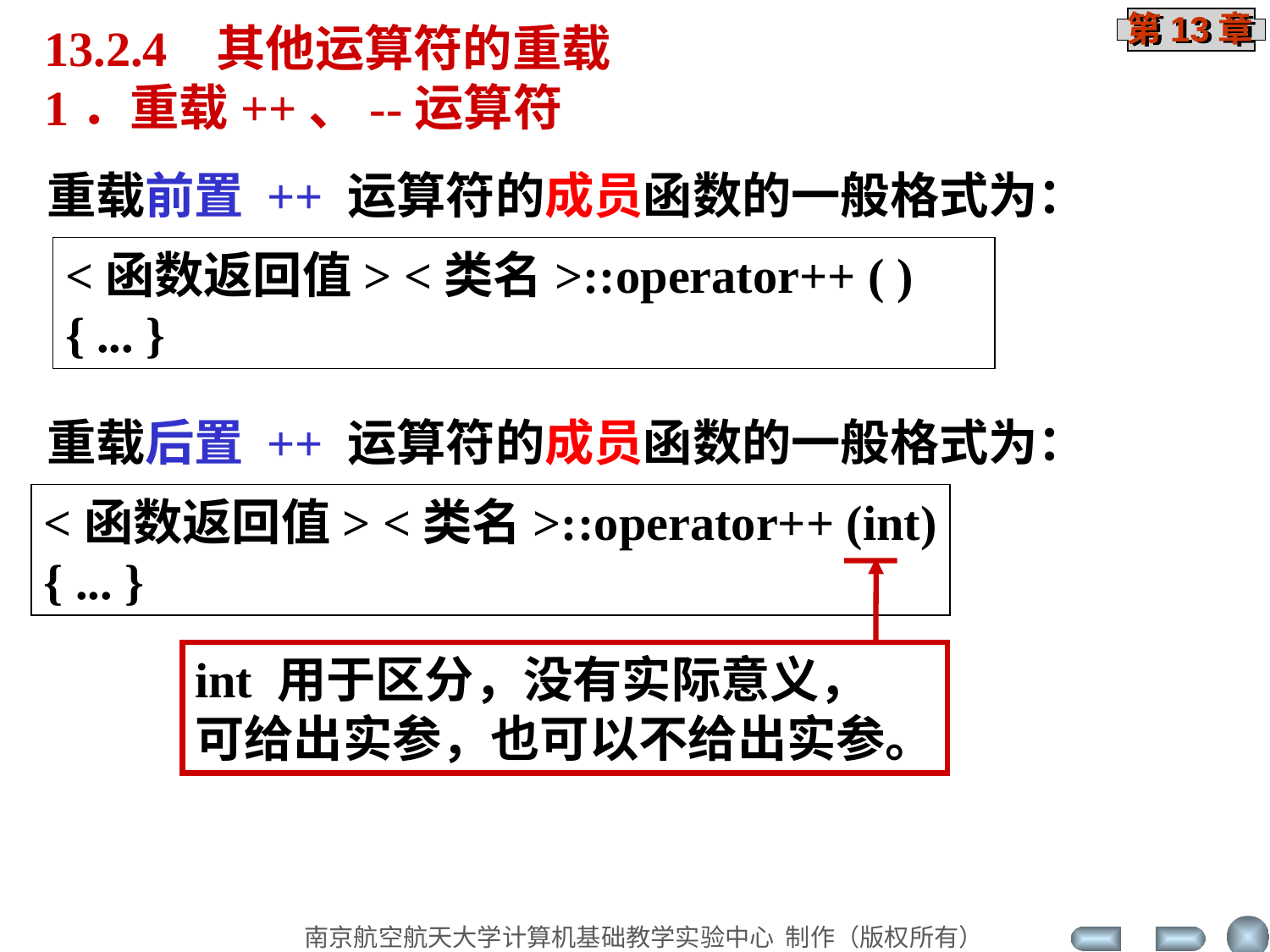

13.2.4   其他运算符的重载
1．重载++、--运算符
重载前置 ++ 运算符的成员函数的一般格式为：
<函数返回值> <类名>::operator++ ( )
{ ... }
重载后置 ++ 运算符的成员函数的一般格式为：
<函数返回值> <类名>::operator++ (int)
{ ... }

int 用于区分，没有实际意义，
可给出实参，也可以不给出实参。